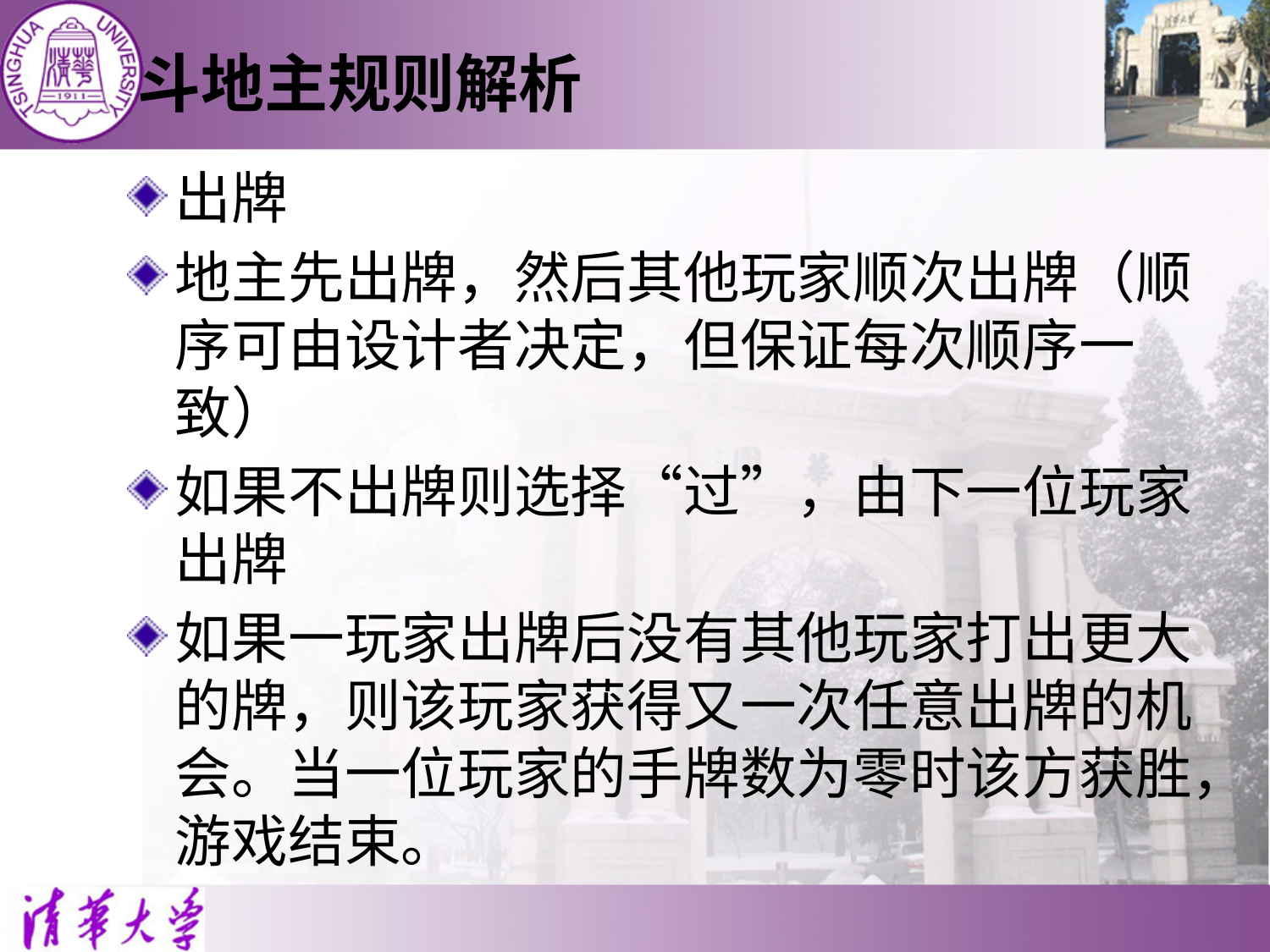

# 斗地主规则解析
出牌
地主先出牌，然后其他玩家顺次出牌（顺序可由设计者决定，但保证每次顺序一致）
如果不出牌则选择“过”，由下一位玩家出牌
如果一玩家出牌后没有其他玩家打出更大的牌，则该玩家获得又一次任意出牌的机会。当一位玩家的手牌数为零时该方获胜，游戏结束。